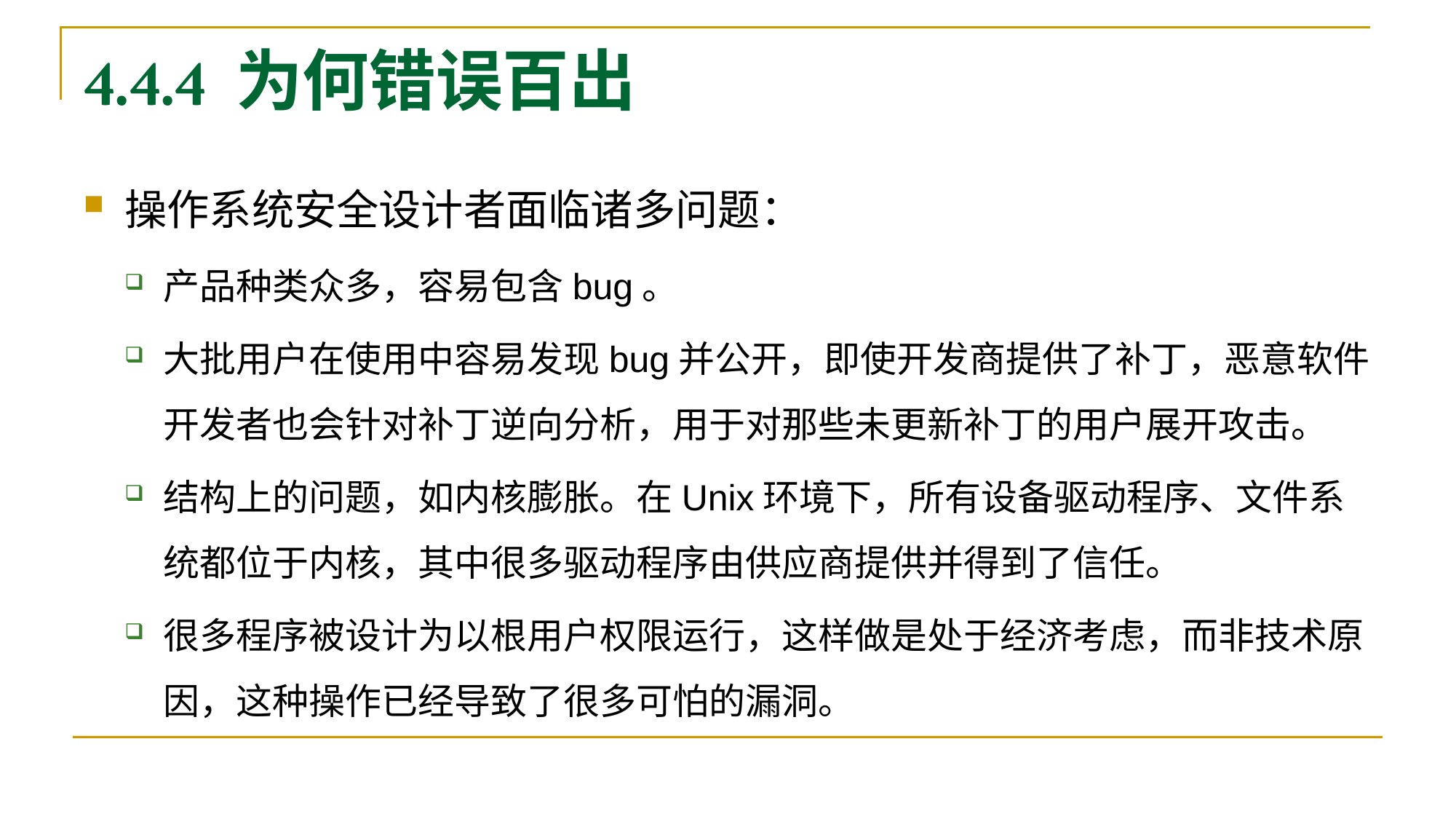

# 4.4.4 为何错误百出
操作系统安全设计者面临诸多问题：
产品种类众多，容易包含bug。
大批用户在使用中容易发现bug并公开，即使开发商提供了补丁，恶意软件开发者也会针对补丁逆向分析，用于对那些未更新补丁的用户展开攻击。
结构上的问题，如内核膨胀。在Unix环境下，所有设备驱动程序、文件系统都位于内核，其中很多驱动程序由供应商提供并得到了信任。
很多程序被设计为以根用户权限运行，这样做是处于经济考虑，而非技术原因，这种操作已经导致了很多可怕的漏洞。